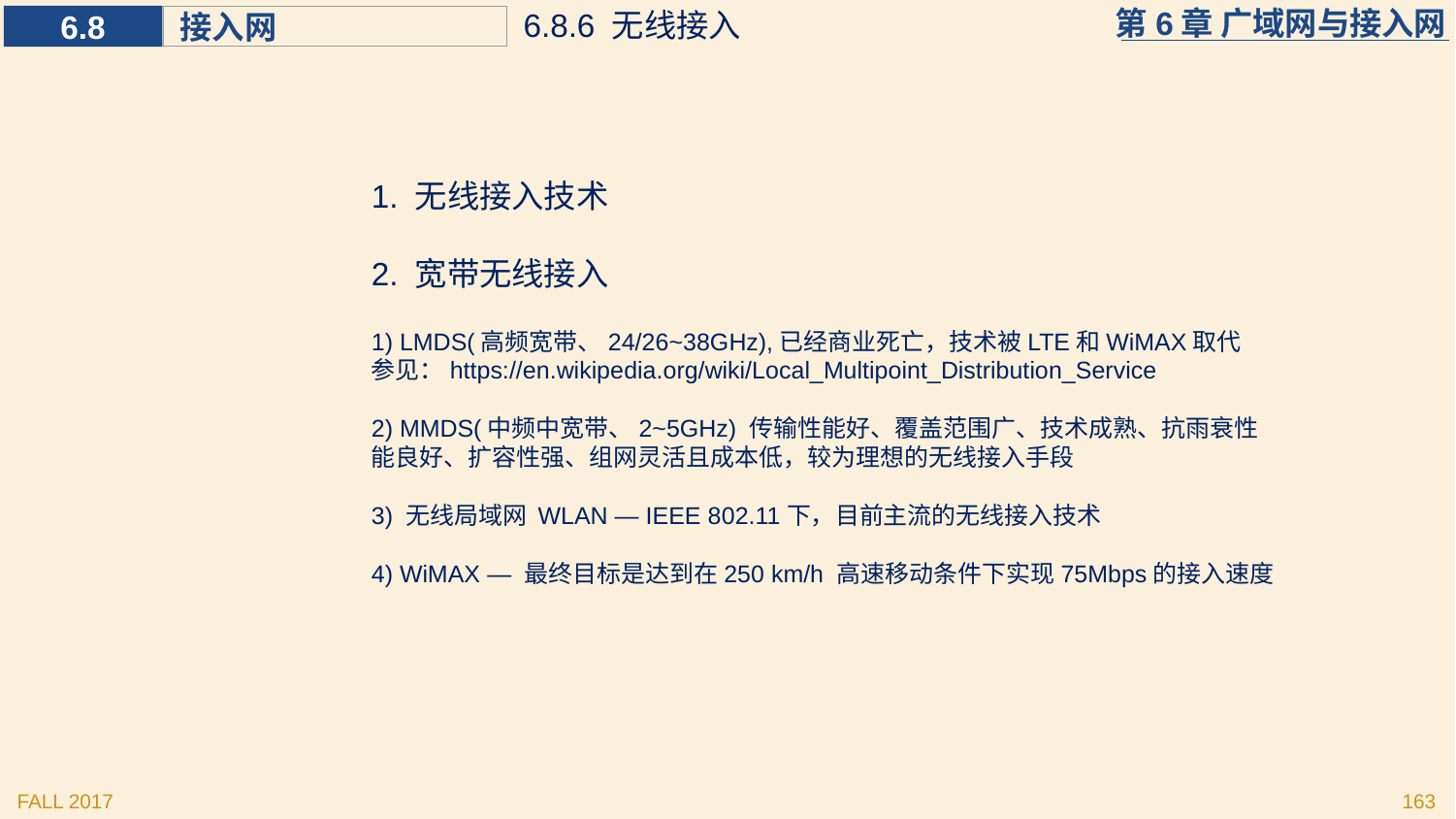

6.8.6 无线接入
1. 无线接入技术

2. 宽带无线接入

1) LMDS(高频宽带、24/26~38GHz),已经商业死亡，技术被LTE和WiMAX取代
参见：https://en.wikipedia.org/wiki/Local_Multipoint_Distribution_Service

2) MMDS(中频中宽带、2~5GHz) 传输性能好、覆盖范围广、技术成熟、抗雨衰性能良好、扩容性强、组网灵活且成本低，较为理想的无线接入手段

3) 无线局域网 WLAN — IEEE 802.11下，目前主流的无线接入技术

4) WiMAX — 最终目标是达到在250 km/h 高速移动条件下实现75Mbps的接入速度